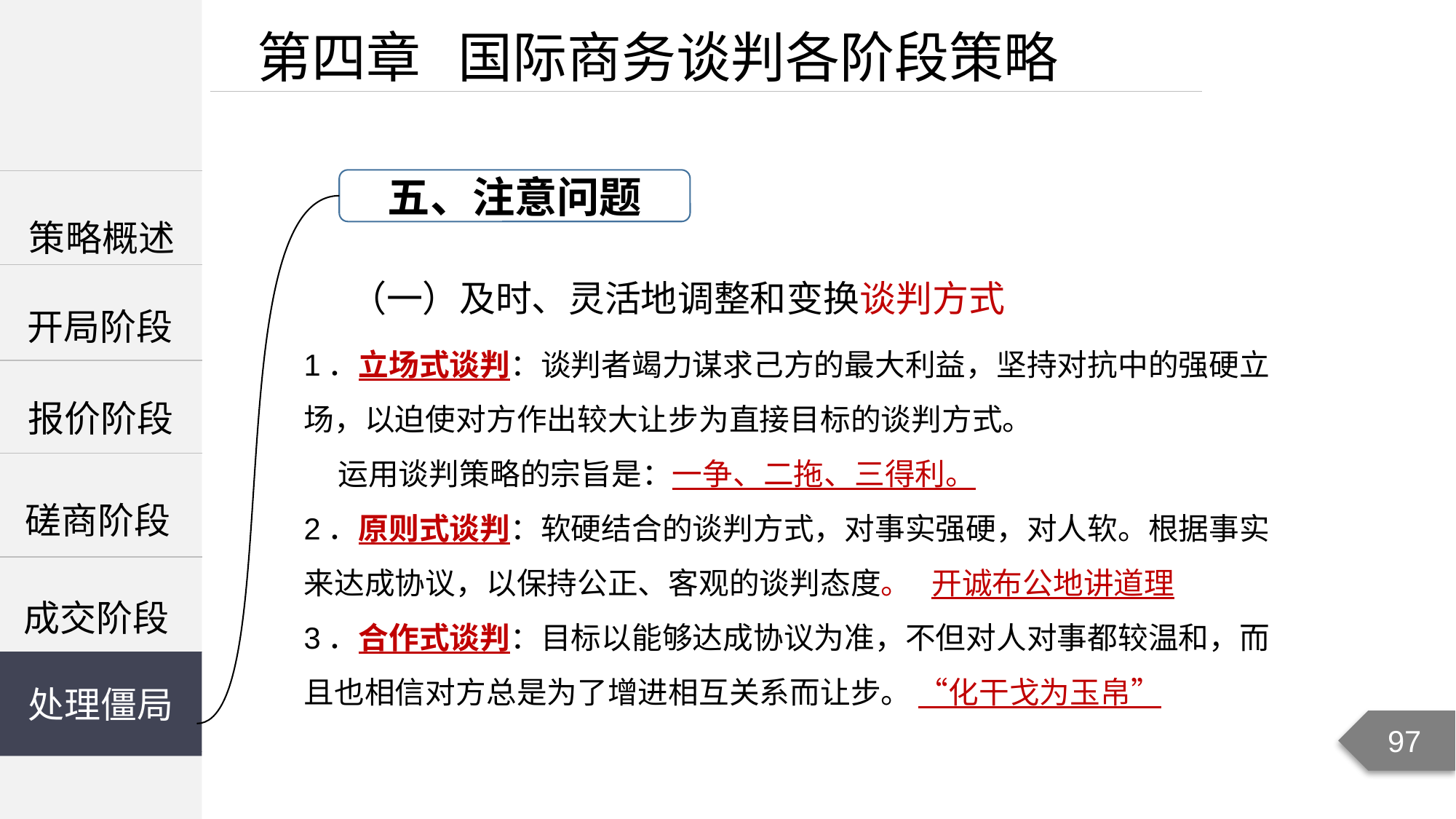

第四章   国际商务谈判各阶段策略
五、注意问题
|  |
| --- |
|  |
|  |
策略概述
（一）及时、灵活地调整和变换谈判方式
开局阶段
1．立场式谈判：谈判者竭力谋求己方的最大利益，坚持对抗中的强硬立场，以迫使对方作出较大让步为直接目标的谈判方式。
    运用谈判策略的宗旨是：一争、二拖、三得利。
2．原则式谈判：软硬结合的谈判方式，对事实强硬，对人软。根据事实来达成协议，以保持公正、客观的谈判态度。   开诚布公地讲道理
3．合作式谈判：目标以能够达成协议为准，不但对人对事都较温和，而且也相信对方总是为了增进相互关系而让步。 “化干戈为玉帛”
报价阶段

磋商阶段

成交阶段

处理僵局
处理僵局
97